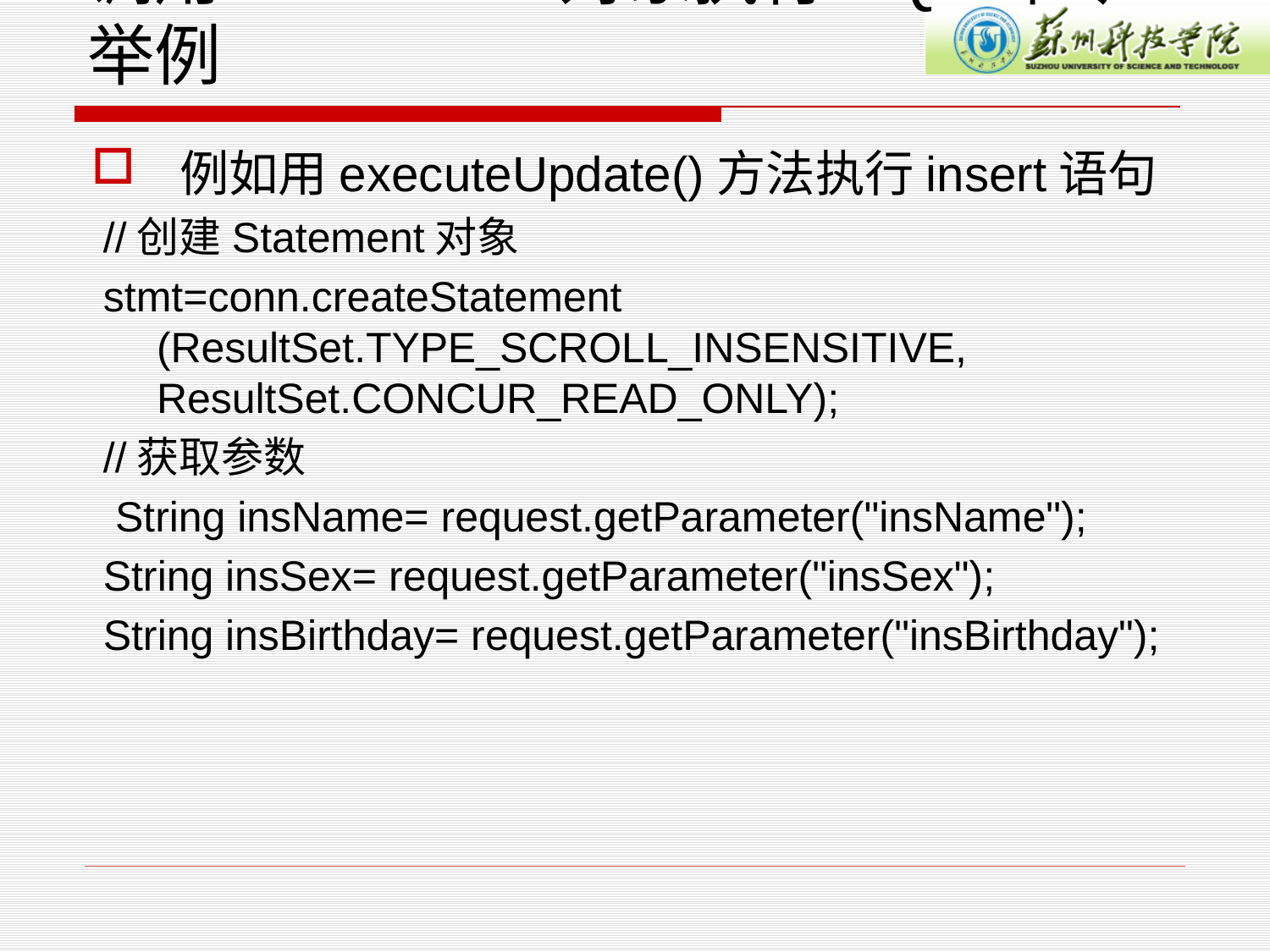

# 调用Statement对象执行SQL命令举例
 例如用executeUpdate()方法执行insert语句
 //创建Statement对象
 stmt=conn.createStatement (ResultSet.TYPE_SCROLL_INSENSITIVE, ResultSet.CONCUR_READ_ONLY);
 //获取参数
  String insName= request.getParameter("insName");
 String insSex= request.getParameter("insSex");
 String insBirthday= request.getParameter("insBirthday");